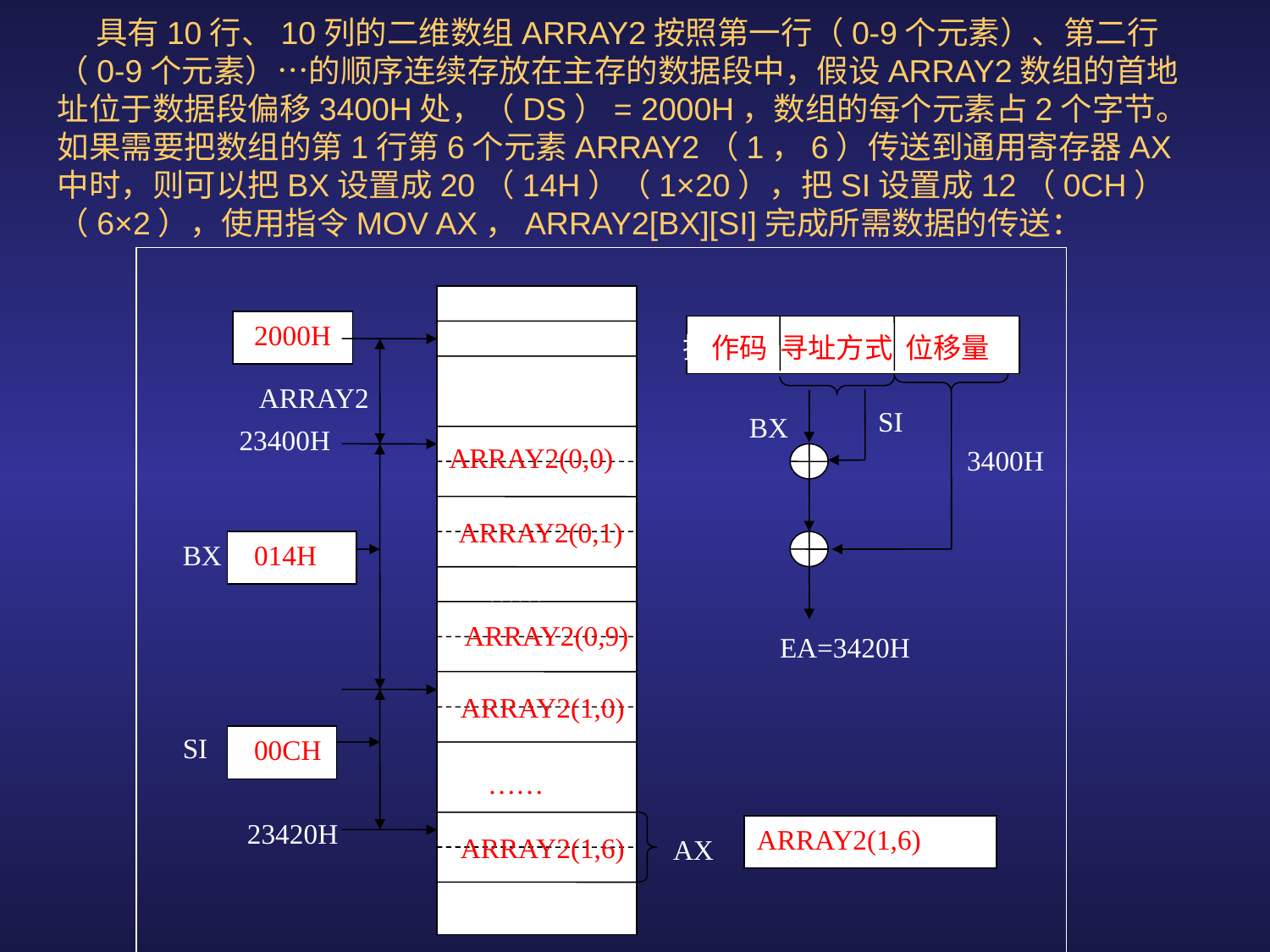

具有10行、10列的二维数组ARRAY2按照第一行（0-9个元素）、第二行（0-9个元素）…的顺序连续存放在主存的数据段中，假设ARRAY2数组的首地址位于数据段偏移3400H处，（DS）= 2000H，数组的每个元素占2个字节。如果需要把数组的第1行第6个元素ARRAY2（1，6）传送到通用寄存器AX中时，则可以把BX设置成20（14H）（1×20），把SI设置成12（0CH）（6×2），使用指令MOV AX，ARRAY2[BX][SI]完成所需数据的传送：

2000H

操作码  寻址方式  位移量

ARRAY2
……

SI
BX
23400H

ARRAY2(0,0)

ARRAY2(0,1)
BX
0014H

……

ARRAY2(0,9)
EA=3420H

ARRAY2(1,0)

SI
000CH

……
23420H

ARRAY2(1,6)
ARRAY2(1,6)
AX

……
3400H